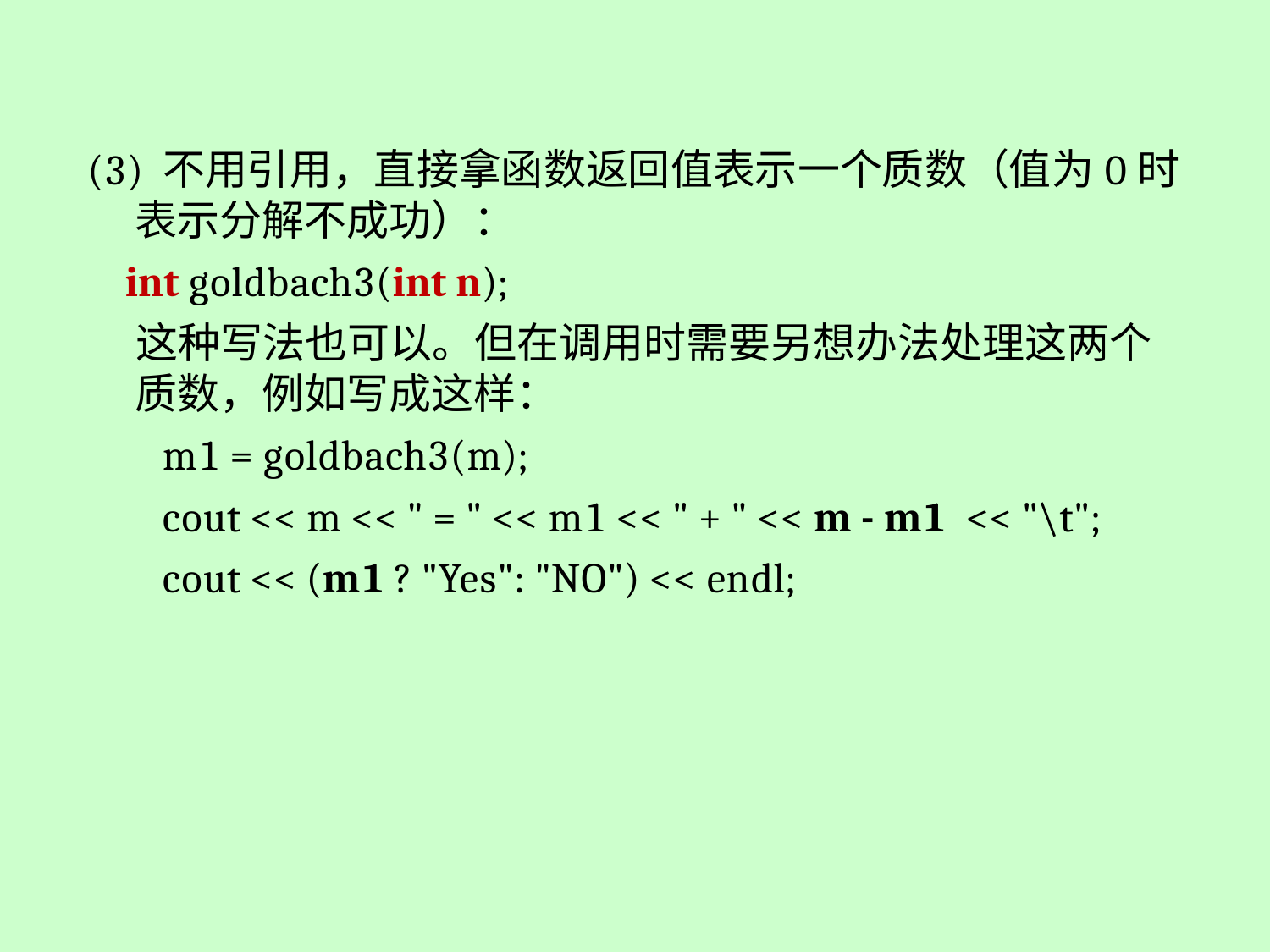

(3) 不用引用，直接拿函数返回值表示一个质数（值为0时表示分解不成功）：
    int goldbach3(int n);
    这种写法也可以。但在调用时需要另想办法处理这两个质数，例如写成这样：
        m1 = goldbach3(m);
        cout << m << " = " << m1 << " + " << m - m1  << "\t";
        cout << (m1 ? "Yes": "NO") << endl;

80